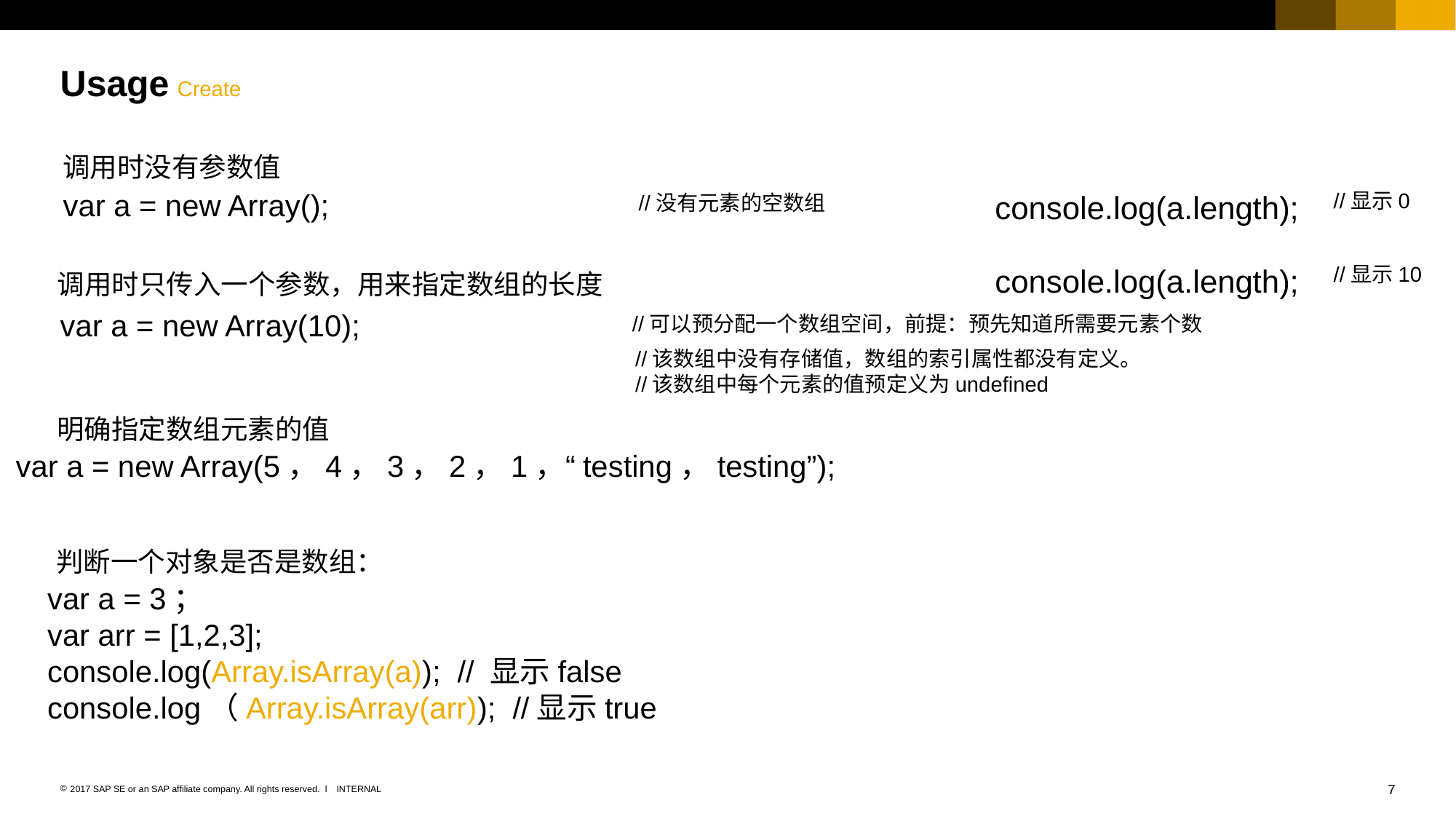

# Usage
Create
调用时没有参数值
var a = new Array();
console.log(a.length);
//显示0
//没有元素的空数组
console.log(a.length);
//显示10
调用时只传入一个参数，用来指定数组的长度
var a = new Array(10);

//可以预分配一个数组空间，前提：预先知道所需要元素个数
//该数组中没有存储值，数组的索引属性都没有定义。
//该数组中每个元素的值预定义为undefined
明确指定数组元素的值
var a = new Array(5，4，3，2，1，“testing，testing”);

判断一个对象是否是数组：
var a = 3；
var arr = [1,2,3];
console.log(Array.isArray(a));  // 显示false
console.log（Array.isArray(arr));  //显示true

7